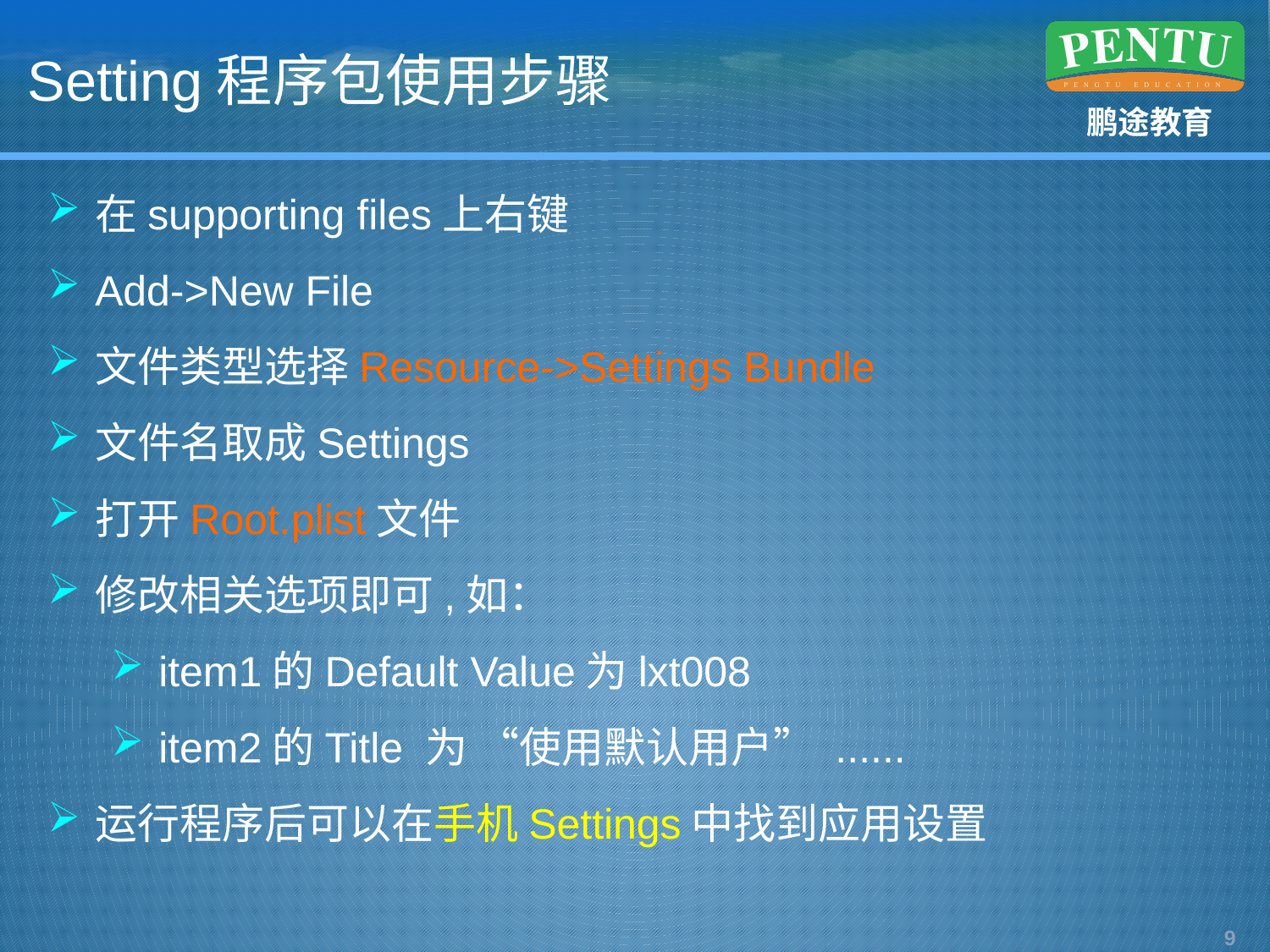

# Setting程序包使用步骤
在supporting files上右键
Add->New File
文件类型选择Resource->Settings Bundle
文件名取成Settings
打开Root.plist文件
修改相关选项即可,如：
item1的Default Value为lxt008
item2的Title 为 “使用默认用户” ......
运行程序后可以在手机Settings中找到应用设置
9